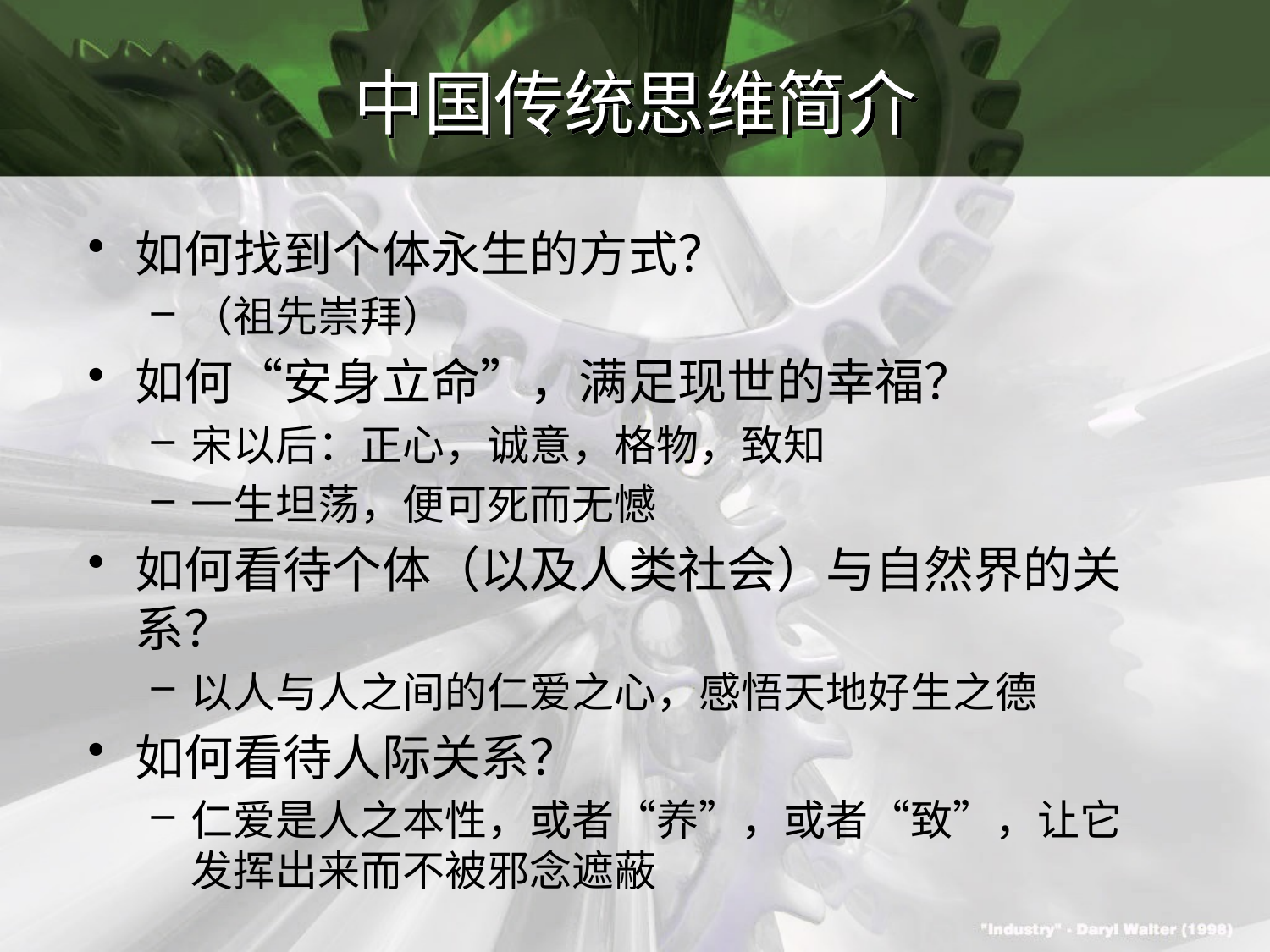

# 中国传统思维简介
如何找到个体永生的方式？
（祖先崇拜）
如何“安身立命”，满足现世的幸福？
宋以后：正心，诚意，格物，致知
一生坦荡，便可死而无憾
如何看待个体（以及人类社会）与自然界的关系？
以人与人之间的仁爱之心，感悟天地好生之德
如何看待人际关系？
仁爱是人之本性，或者“养”，或者“致”，让它发挥出来而不被邪念遮蔽